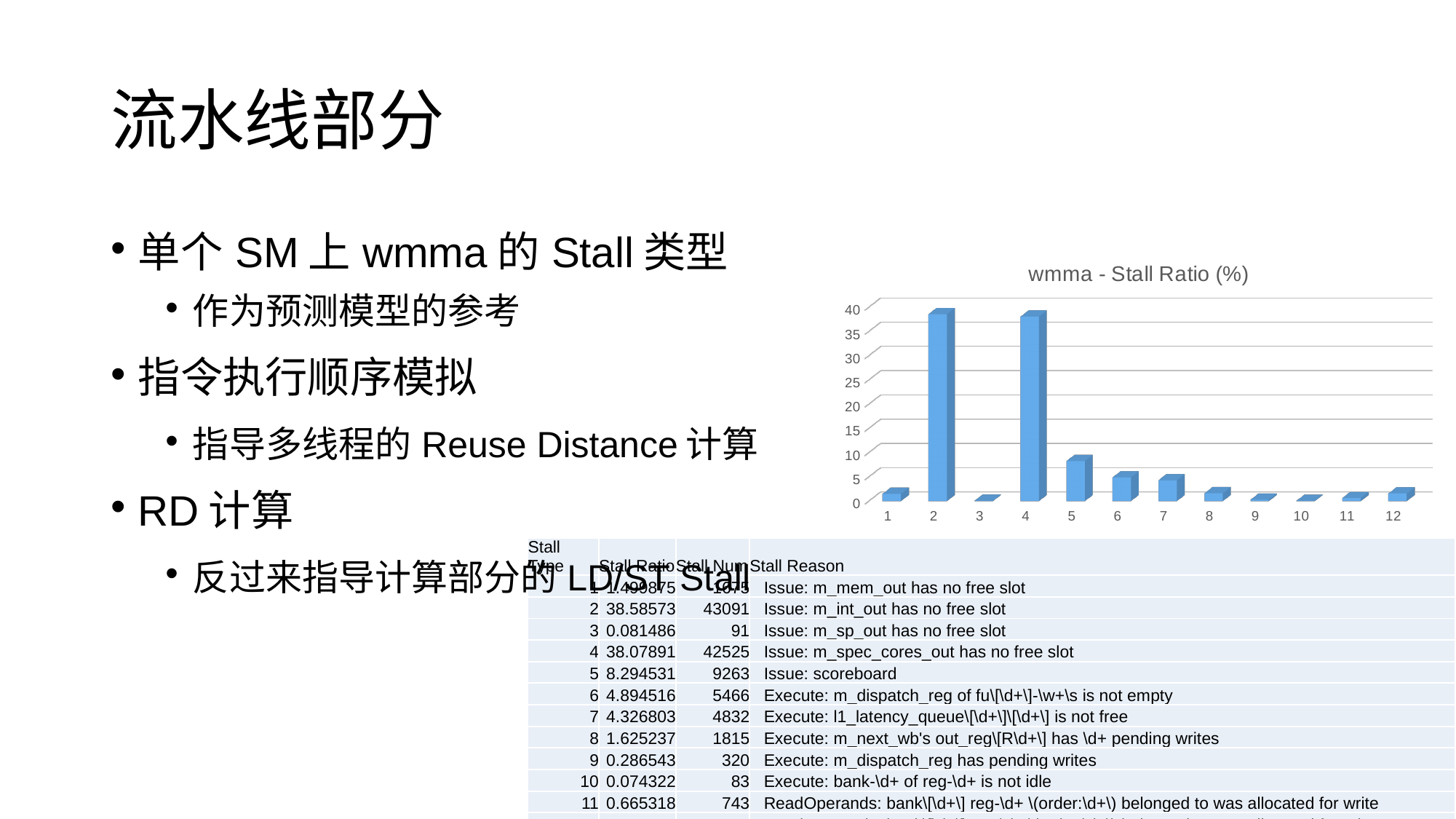

# 流水线部分
单个SM上wmma的Stall类型
作为预测模型的参考
指令执行顺序模拟
指导多线程的Reuse Distance计算
RD计算
反过来指导计算部分的LD/ST Stall

[unsupported chart]

| Stall Type | Stall Ratio | Stall Num | Stall Reason |
| --- | --- | --- | --- |
| 1 | 1.499875 | 1675 | Issue: m\_mem\_out has no free slot |
| 2 | 38.58573 | 43091 | Issue: m\_int\_out has no free slot |
| 3 | 0.081486 | 91 | Issue: m\_sp\_out has no free slot |
| 4 | 38.07891 | 42525 | Issue: m\_spec\_cores\_out has no free slot |
| 5 | 8.294531 | 9263 | Issue: scoreboard |
| 6 | 4.894516 | 5466 | Execute: m\_dispatch\_reg of fu\[\d+\]-\w+\s is not empty |
| 7 | 4.326803 | 4832 | Execute: l1\_latency\_queue\[\d+\]\[\d+\] is not free |
| 8 | 1.625237 | 1815 | Execute: m\_next\_wb's out\_reg\[R\d+\] has \d+ pending writes |
| 9 | 0.286543 | 320 | Execute: m\_dispatch\_reg has pending writes |
| 10 | 0.074322 | 83 | Execute: bank-\d+ of reg-\d+ is not idle |
| 11 | 0.665318 | 743 | ReadOperands: bank\[\d+\] reg-\d+ \(order:\d+\) belonged to was allocated for write |
| 12 | 1.586733 | 1772 | ReadOperands: bank\[\d+\] reg-\d+ \(order:\d+\) belonged to was allocated for other regs |